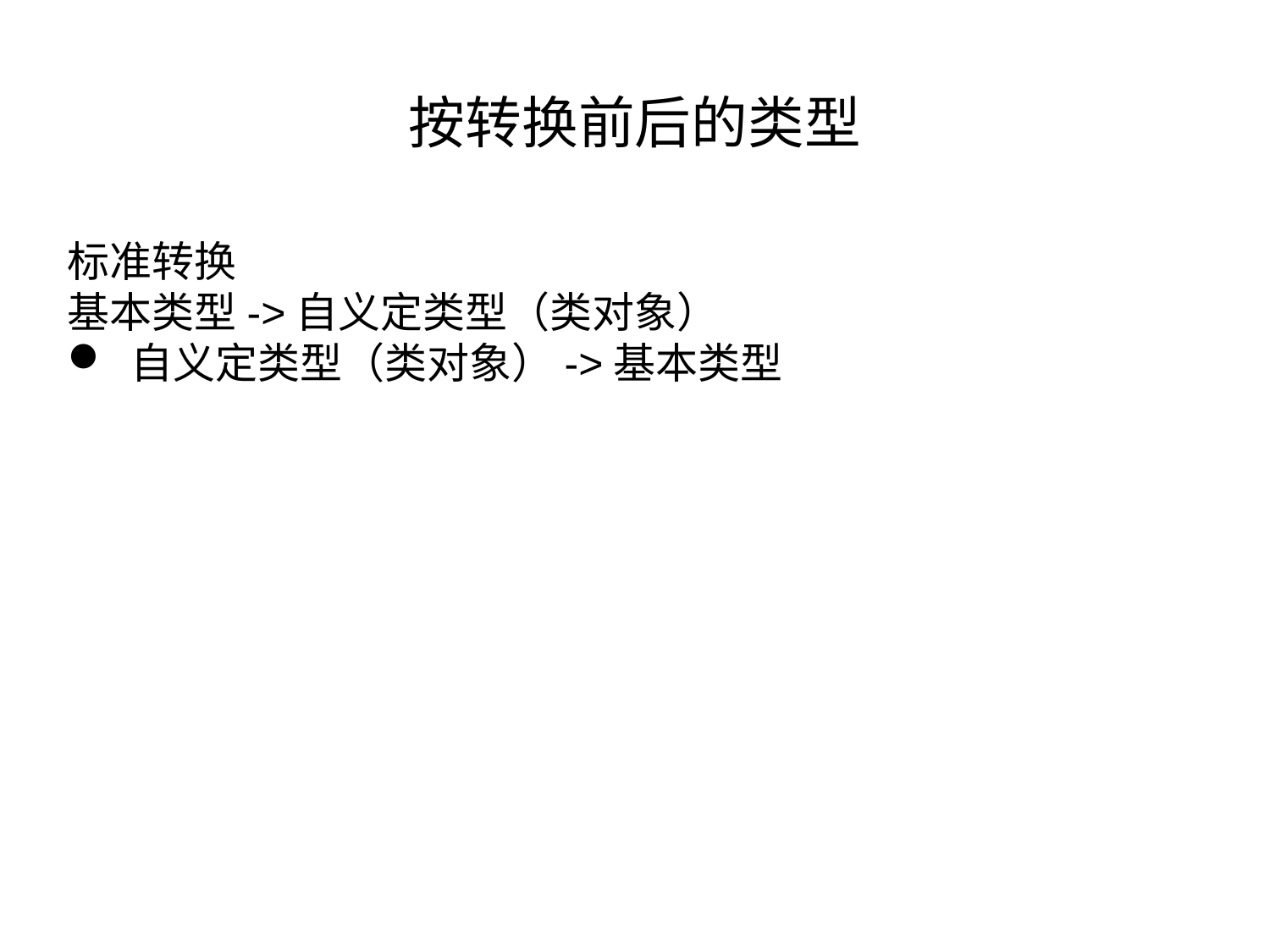

按转换前后的类型
标准转换
基本类型->自义定类型（类对象）
自义定类型（类对象）->基本类型